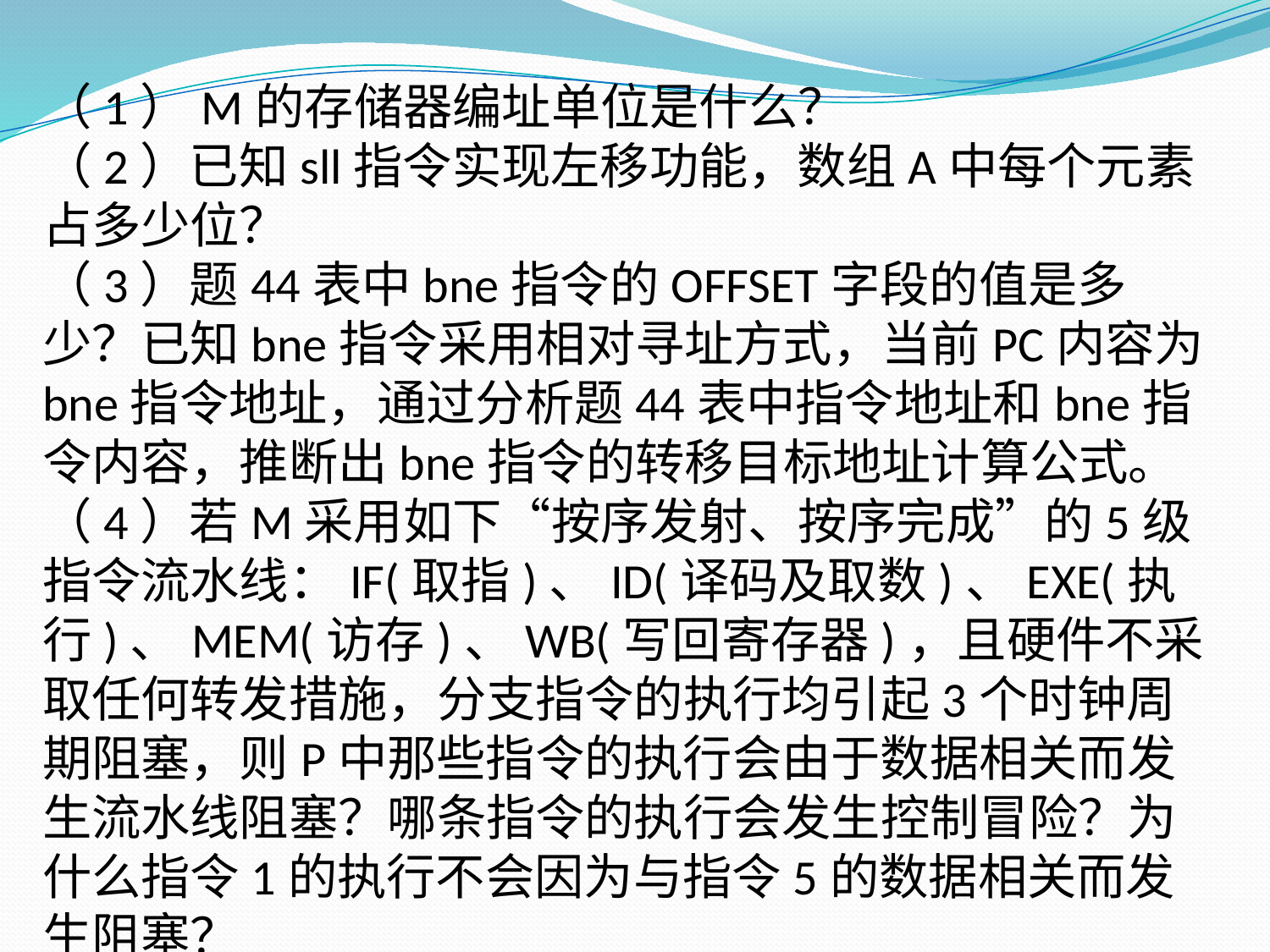

（1）M的存储器编址单位是什么？
（2）已知sll指令实现左移功能，数组A中每个元素占多少位？
（3）题44表中bne指令的OFFSET字段的值是多少？已知bne指令采用相对寻址方式，当前PC内容为bne指令地址，通过分析题44表中指令地址和bne指令内容，推断出bne指令的转移目标地址计算公式。
（4）若M采用如下“按序发射、按序完成”的5级指令流水线：IF(取指)、ID(译码及取数)、EXE(执行)、MEM(访存)、WB(写回寄存器)，且硬件不采取任何转发措施，分支指令的执行均引起3个时钟周期阻塞，则P中那些指令的执行会由于数据相关而发生流水线阻塞？哪条指令的执行会发生控制冒险？为什么指令1的执行不会因为与指令5的数据相关而发生阻塞？